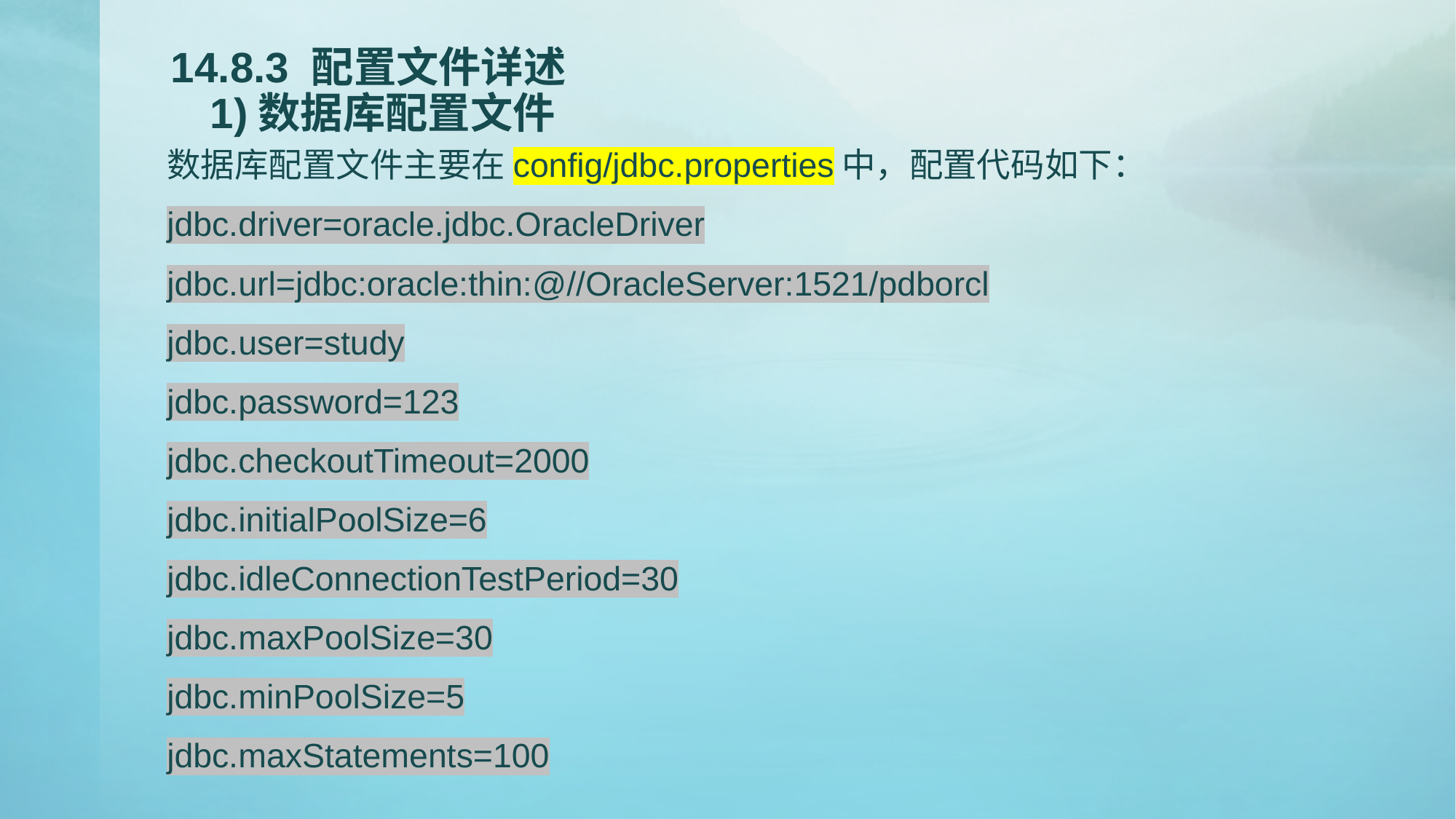

# 14.8.3 配置文件详述 1)数据库配置文件
数据库配置文件主要在config/jdbc.properties中，配置代码如下：
jdbc.driver=oracle.jdbc.OracleDriver
jdbc.url=jdbc:oracle:thin:@//OracleServer:1521/pdborcl
jdbc.user=study
jdbc.password=123
jdbc.checkoutTimeout=2000
jdbc.initialPoolSize=6
jdbc.idleConnectionTestPeriod=30
jdbc.maxPoolSize=30
jdbc.minPoolSize=5
jdbc.maxStatements=100